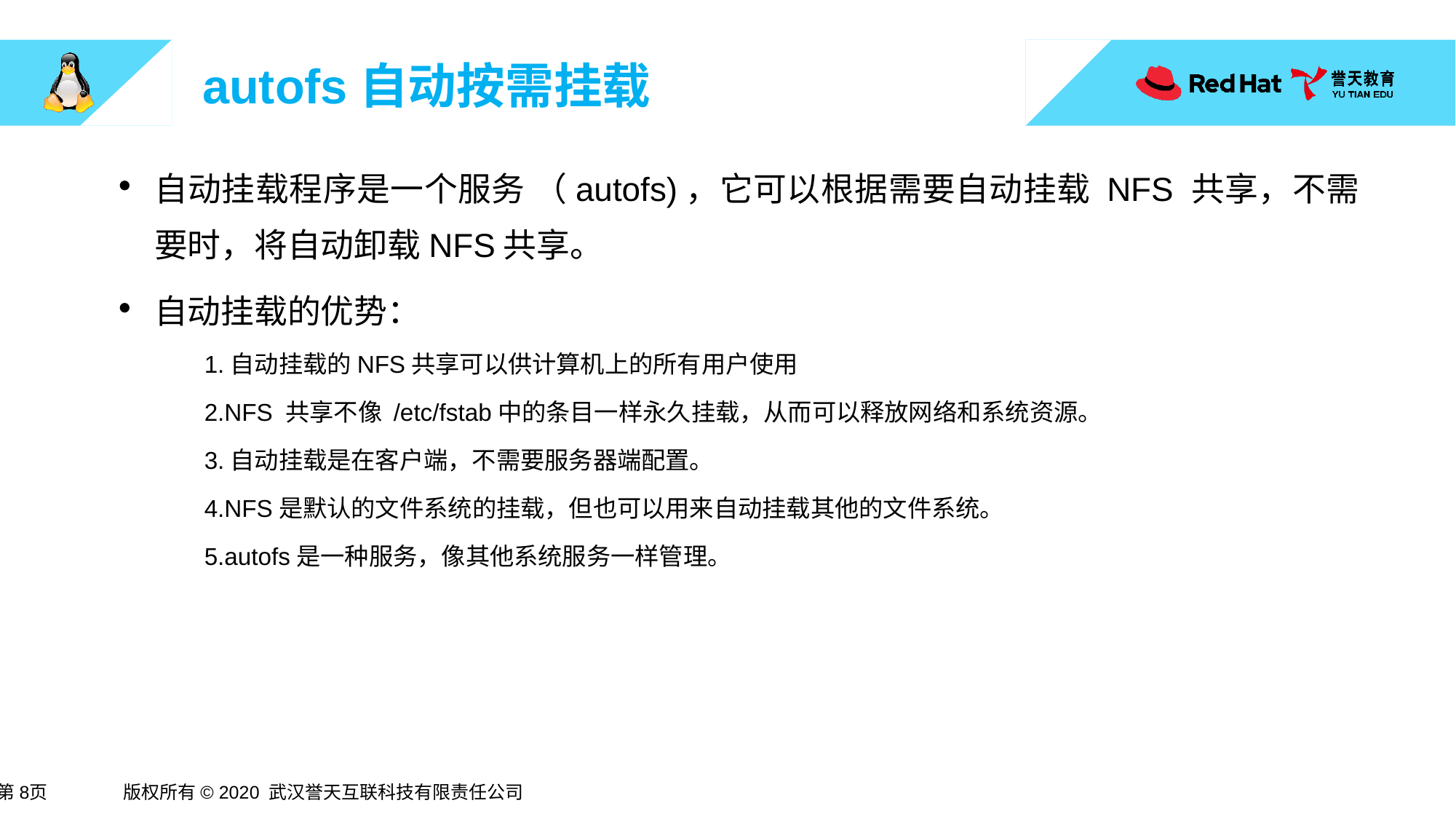

# autofs自动按需挂载
自动挂载程序是一个服务 （autofs)，它可以根据需要自动挂载 NFS 共享，不需要时，将自动卸载NFS共享。
自动挂载的优势：
1.自动挂载的NFS共享可以供计算机上的所有用户使用
2.NFS 共享不像 /etc/fstab中的条目一样永久挂载，从而可以释放网络和系统资源。
3.自动挂载是在客户端，不需要服务器端配置。
4.NFS是默认的文件系统的挂载，但也可以用来自动挂载其他的文件系统。
5.autofs是一种服务，像其他系统服务一样管理。